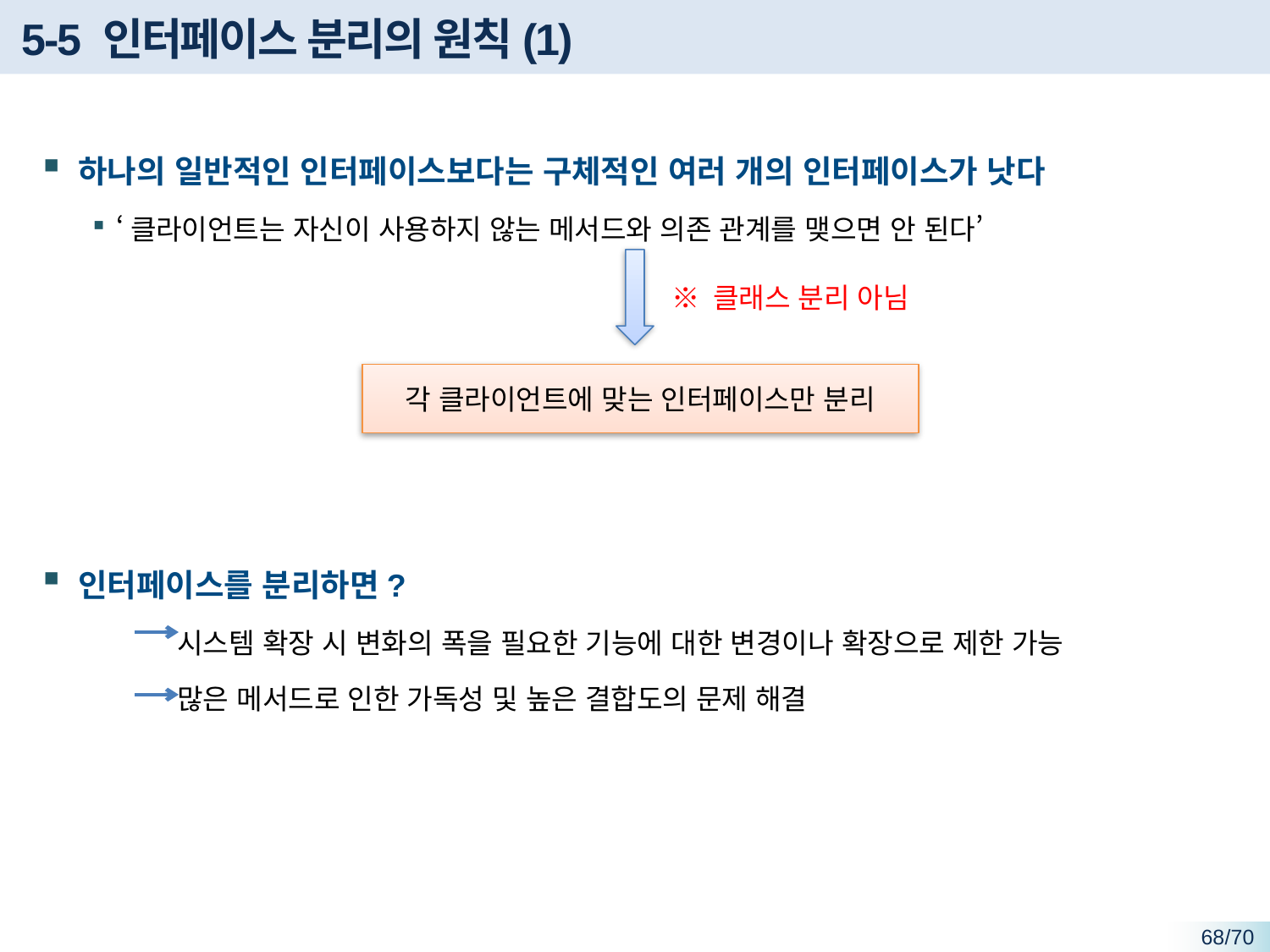

# 5-5 인터페이스 분리의 원칙(1)
하나의 일반적인 인터페이스보다는 구체적인 여러 개의 인터페이스가 낫다
‘클라이언트는 자신이 사용하지 않는 메서드와 의존 관계를 맺으면 안 된다’

인터페이스를 분리하면?
          시스템 확장 시 변화의 폭을 필요한 기능에 대한 변경이나 확장으로 제한 가능
          많은 메서드로 인한 가독성 및 높은 결합도의 문제 해결

※ 클래스 분리 아님
각 클라이언트에 맞는 인터페이스만 분리